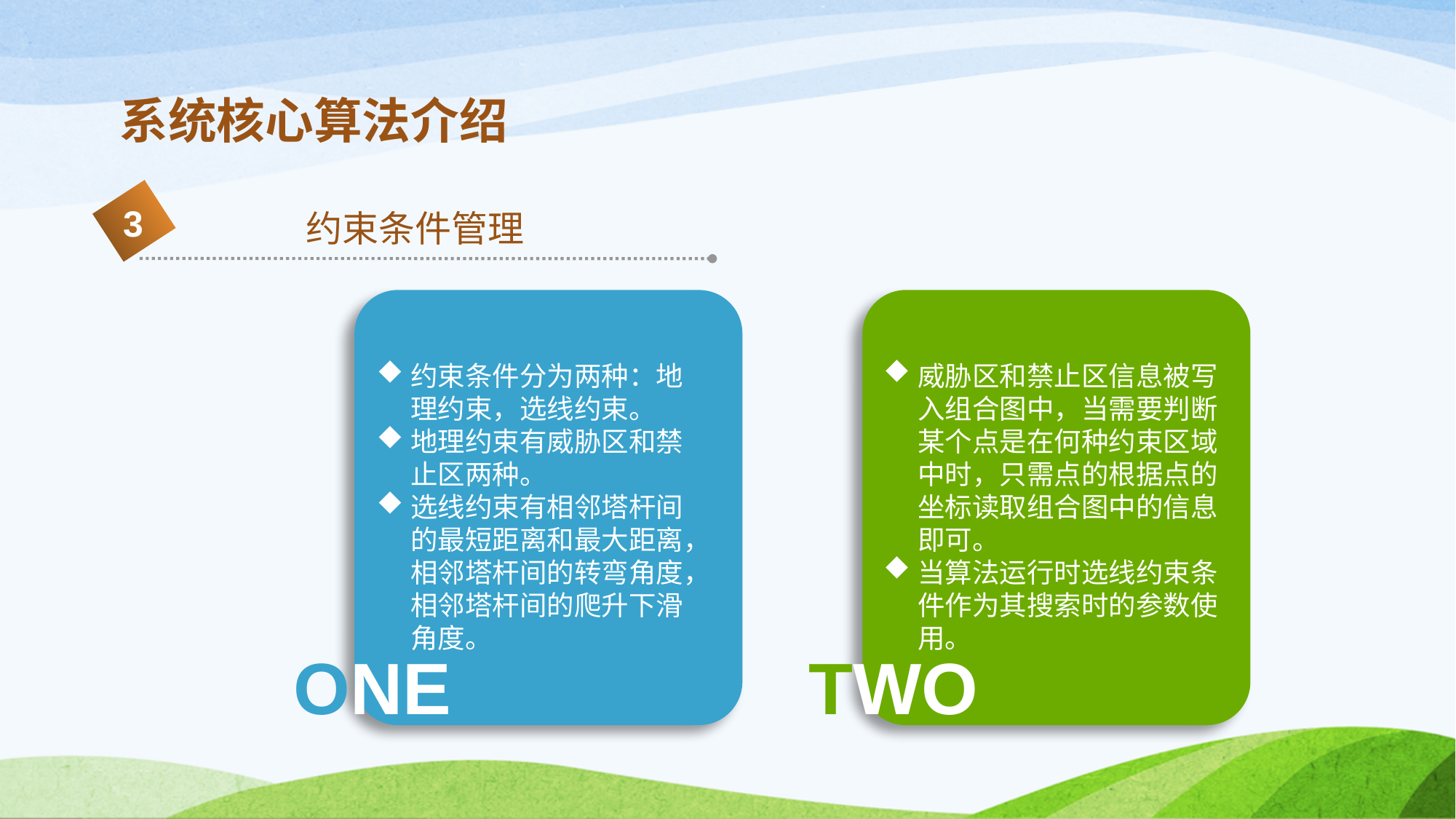

系统核心算法介绍

3
约束条件管理

威胁区和禁止区信息被写入组合图中，当需要判断某个点是在何种约束区域中时，只需点的根据点的坐标读取组合图中的信息即可。
当算法运行时选线约束条件作为其搜索时的参数使用。
约束条件分为两种：地理约束，选线约束。
地理约束有威胁区和禁止区两种。
选线约束有相邻塔杆间的最短距离和最大距离，相邻塔杆间的转弯角度，相邻塔杆间的爬升下滑角度。

ONE
TWO